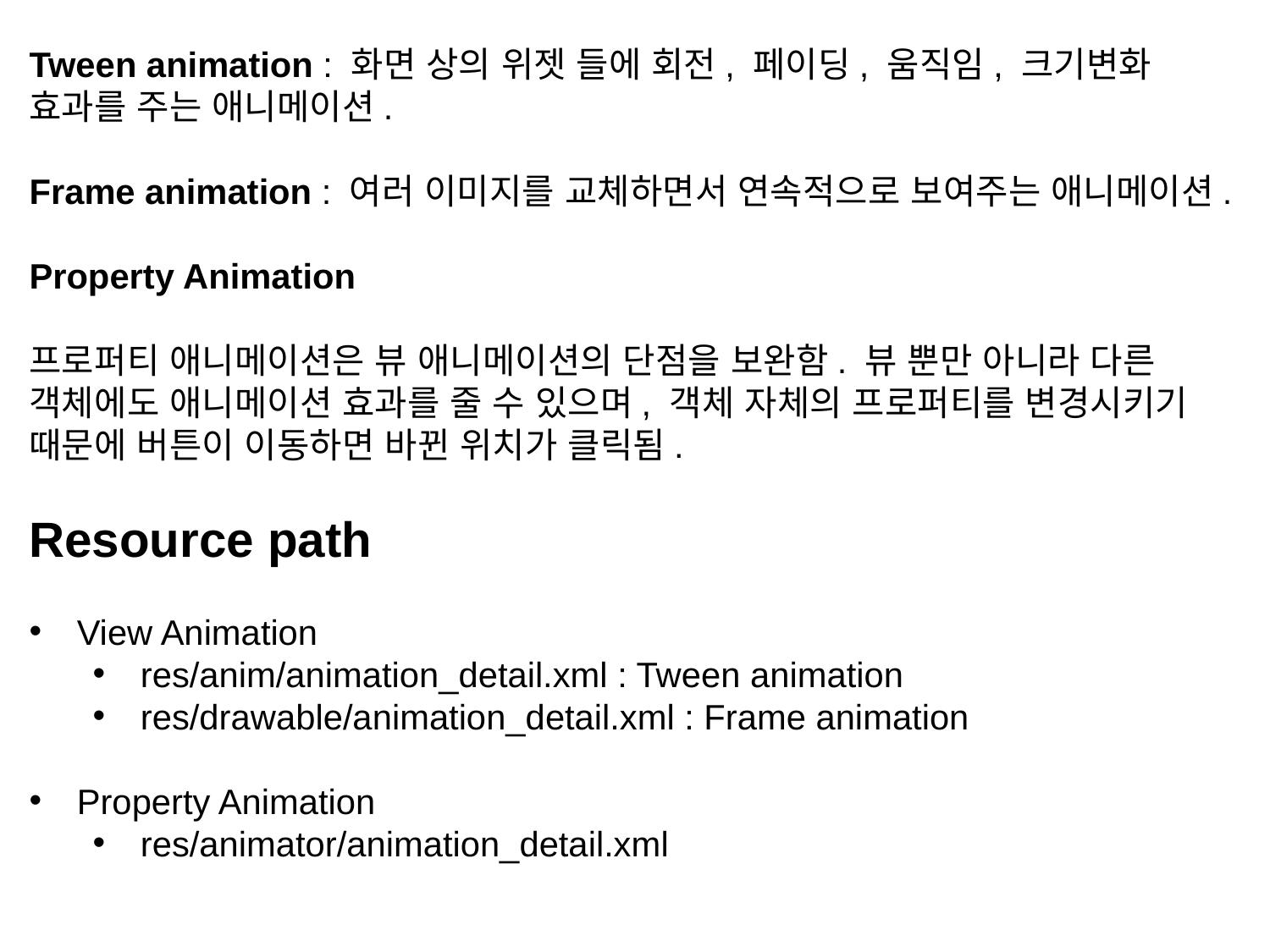

Tween animation : 화면 상의 위젯 들에 회전, 페이딩, 움직임, 크기변화 효과를 주는 애니메이션.

Frame animation : 여러 이미지를 교체하면서 연속적으로 보여주는 애니메이션.

Property Animation

프로퍼티 애니메이션은 뷰 애니메이션의 단점을 보완함. 뷰 뿐만 아니라 다른 객체에도 애니메이션 효과를 줄 수 있으며, 객체 자체의 프로퍼티를 변경시키기 때문에 버튼이 이동하면 바뀐 위치가 클릭됨.

Resource path

View Animation
res/anim/animation_detail.xml : Tween animation
res/drawable/animation_detail.xml : Frame animation

Property Animation
res/animator/animation_detail.xml